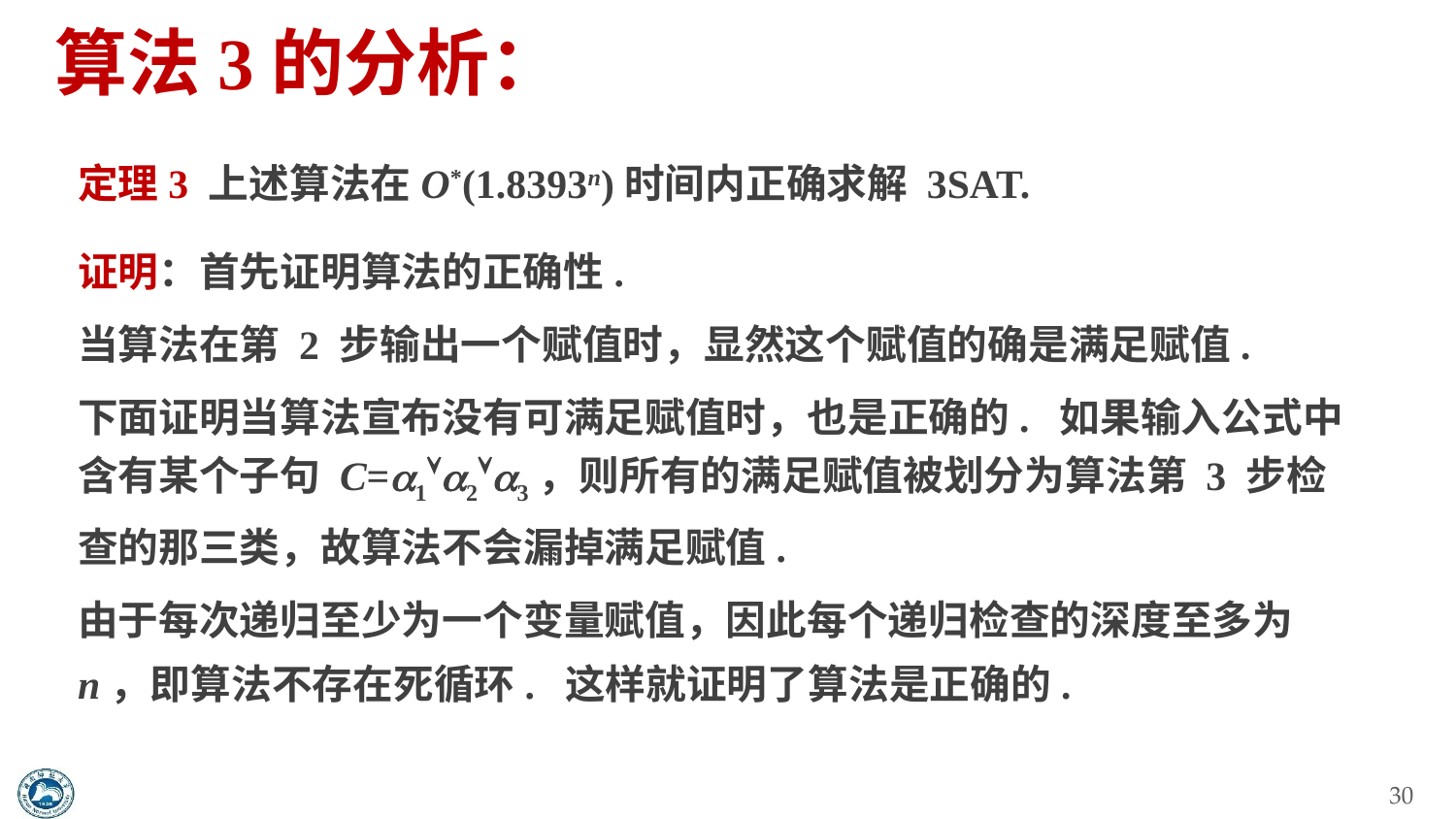

# 算法3的分析：
定理3 上述算法在O*(1.8393n)时间内正确求解 3SAT.
证明：首先证明算法的正确性.
当算法在第 2 步输出一个赋值时，显然这个赋值的确是满足赋值.
下面证明当算法宣布没有可满足赋值时，也是正确的.  如果输入公式中含有某个子句 C=α1∨α2∨α3，则所有的满足赋值被划分为算法第 3 步检查的那三类，故算法不会漏掉满足赋值.
由于每次递归至少为一个变量赋值，因此每个递归检查的深度至多为 n，即算法不存在死循环.  这样就证明了算法是正确的.
30